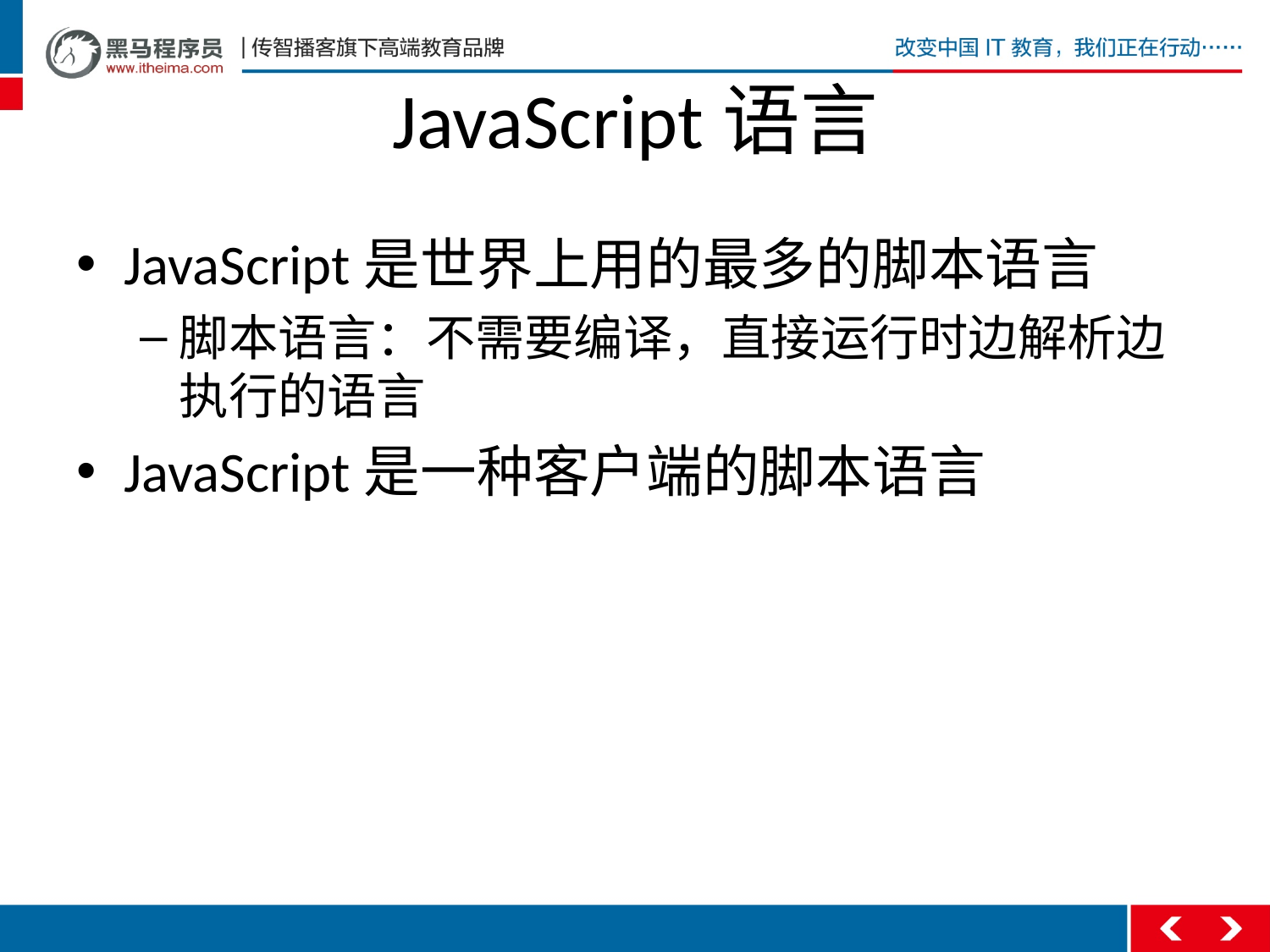

# JavaScript语言
JavaScript是世界上用的最多的脚本语言
脚本语言：不需要编译，直接运行时边解析边执行的语言
JavaScript是一种客户端的脚本语言